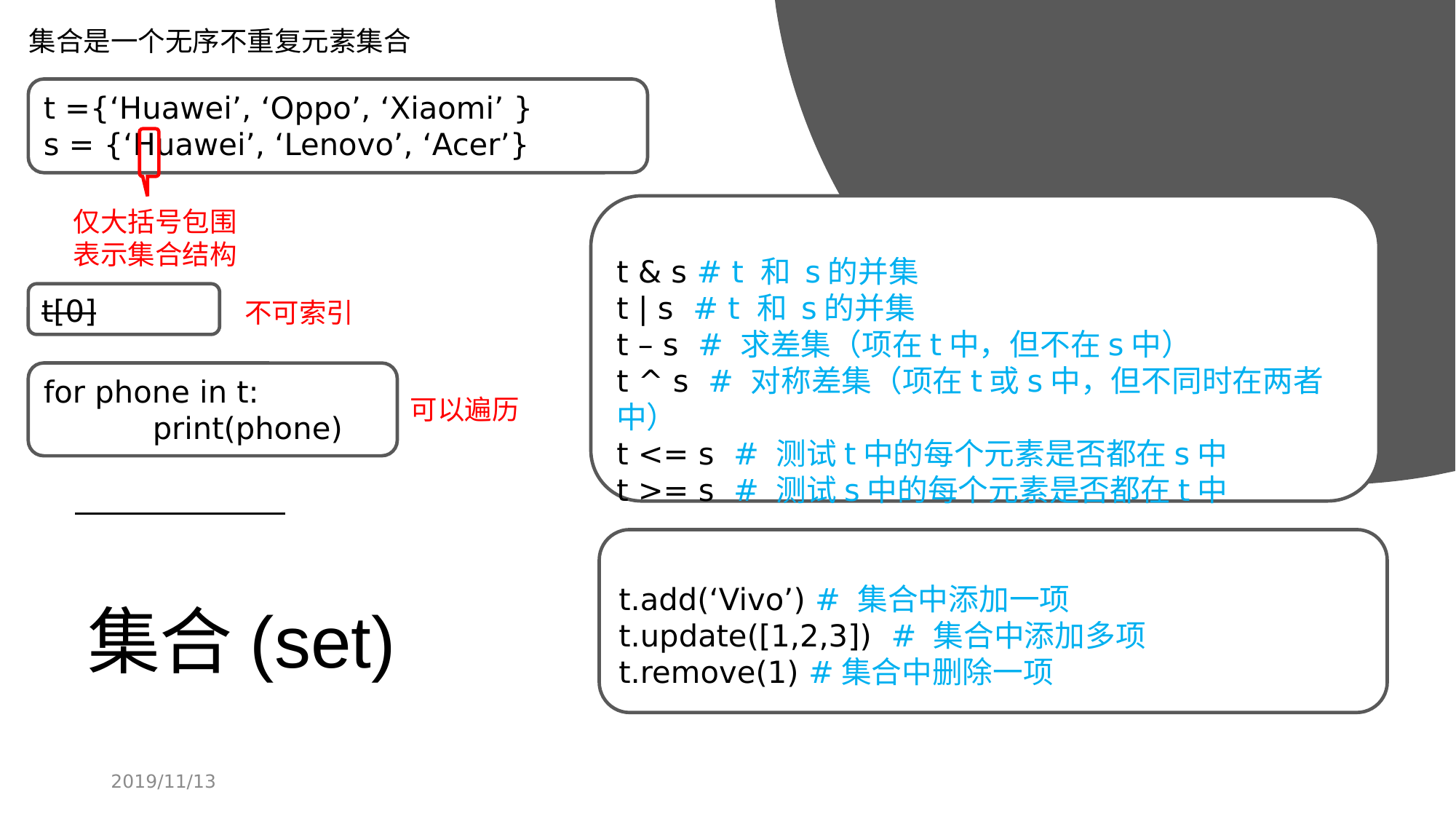

集合是一个无序不重复元素集合
t ={‘Huawei’, ‘Oppo’, ‘Xiaomi’ }
s = {‘Huawei’, ‘Lenovo’, ‘Acer’}

t & s # t 和 s的并集
t | s  # t 和 s的并集
t – s  # 求差集（项在t中，但不在s中）
t ^ s  # 对称差集（项在t或s中，但不同时在两者中）
t <= s  # 测试t中的每个元素是否都在s中
t >= s  # 测试s中的每个元素是否都在t中

仅大括号包围表示集合结构
t[0]
不可索引
for phone in t:
	print(phone)
可以遍历

t.add(‘Vivo’) # 集合中添加一项
t.update([1,2,3])  # 集合中添加多项
t.remove(1) #集合中删除一项
# 集合(set)

2019/11/13
高级算法语言和程序设计
23